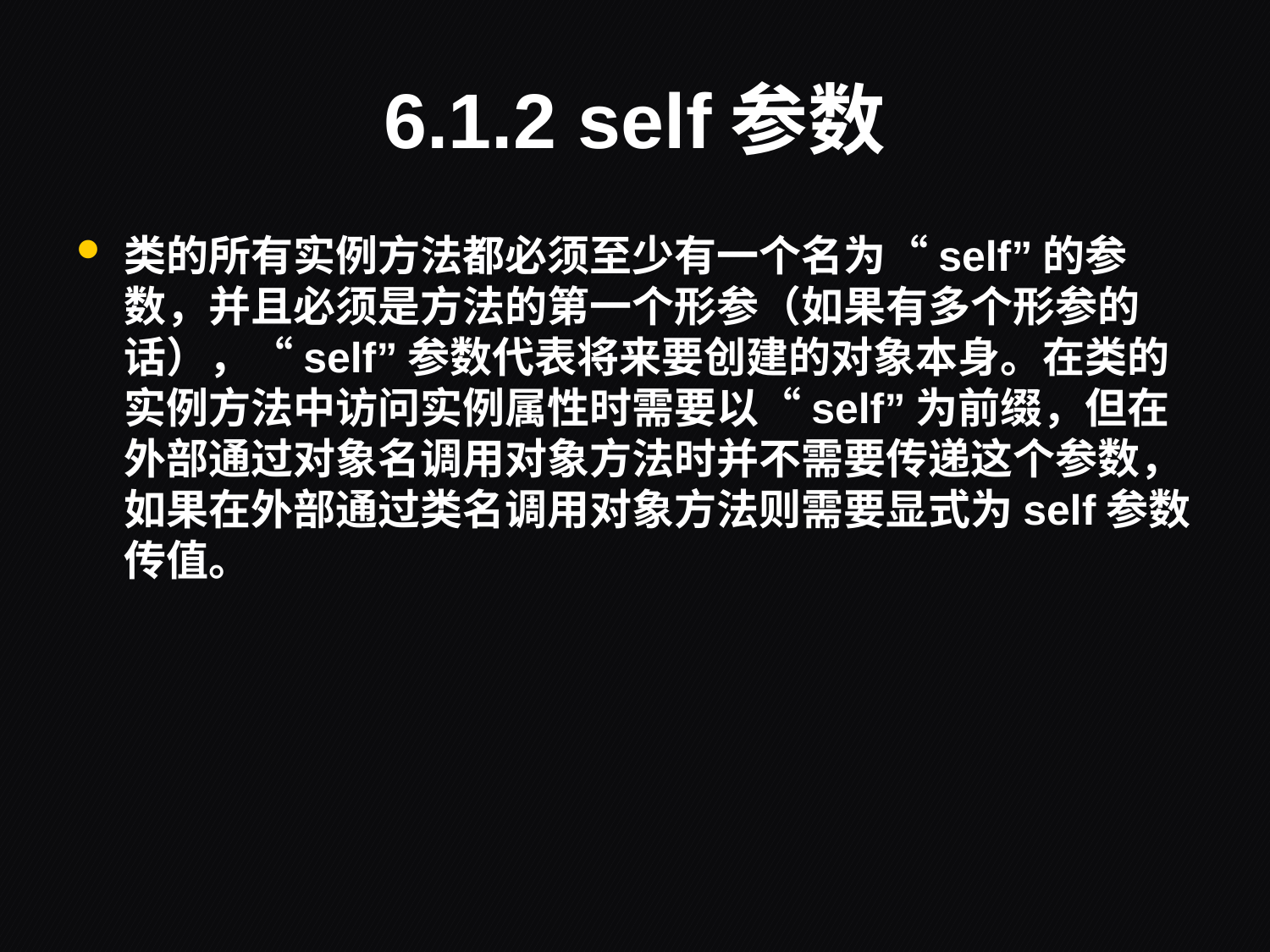

# 6.1.2 self参数
类的所有实例方法都必须至少有一个名为“self”的参数，并且必须是方法的第一个形参（如果有多个形参的话），“self”参数代表将来要创建的对象本身。在类的实例方法中访问实例属性时需要以“self”为前缀，但在外部通过对象名调用对象方法时并不需要传递这个参数，如果在外部通过类名调用对象方法则需要显式为self参数传值。